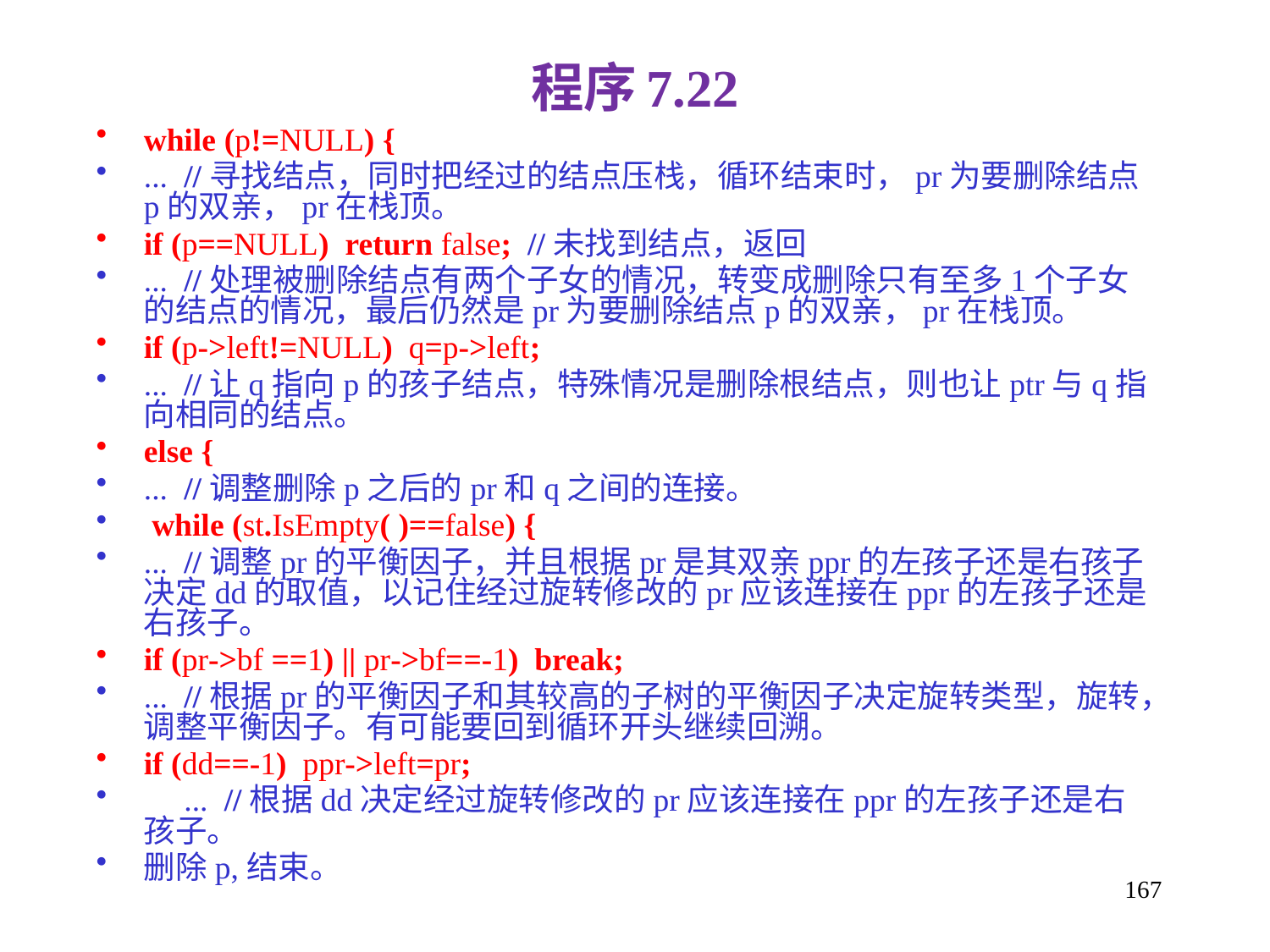

程序7.22
while (p!=NULL) {
...  //寻找结点，同时把经过的结点压栈，循环结束时，pr为要删除结点p的双亲，pr在栈顶。
if (p==NULL)  return false;  //未找到结点，返回
...  //处理被删除结点有两个子女的情况，转变成删除只有至多1个子女的结点的情况，最后仍然是pr为要删除结点p的双亲，pr在栈顶。
if (p->left!=NULL)  q=p->left;
...  //让q指向p的孩子结点，特殊情况是删除根结点，则也让ptr与q指向相同的结点。
else {
...  //调整删除p之后的pr和q之间的连接。
 while (st.IsEmpty( )==false) {
...  //调整pr的平衡因子，并且根据pr是其双亲ppr的左孩子还是右孩子决定dd的取值，以记住经过旋转修改的pr应该连接在ppr的左孩子还是右孩子。
if (pr->bf ==1) || pr->bf==-1)  break;
...  //根据pr的平衡因子和其较高的子树的平衡因子决定旋转类型，旋转，调整平衡因子。有可能要回到循环开头继续回溯。
if (dd==-1)  ppr->left=pr;
     ...  //根据dd决定经过旋转修改的pr应该连接在ppr的左孩子还是右孩子。
删除p,结束。
167